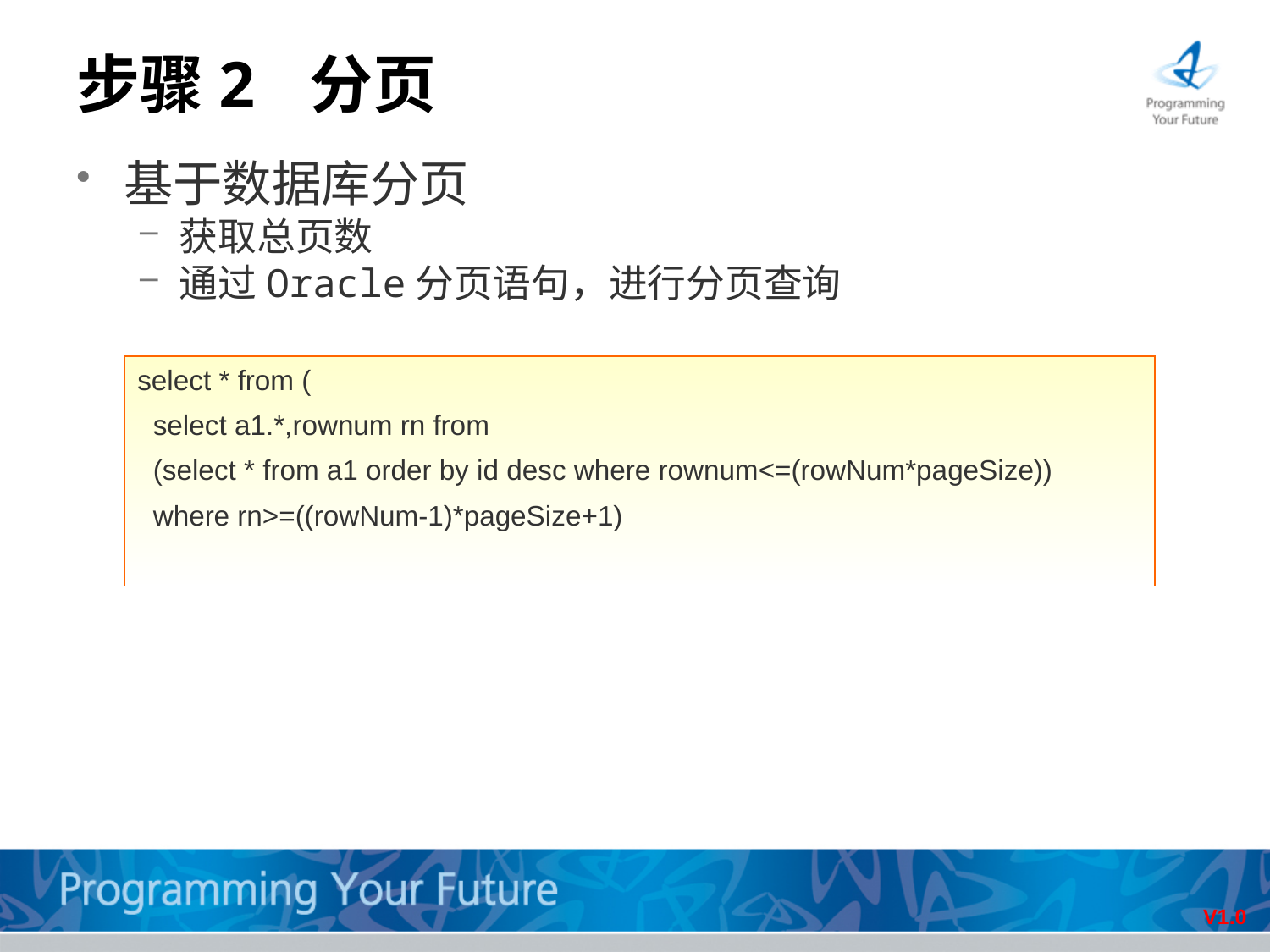

# 步骤2 分页
基于数据库分页
获取总页数
通过Oracle分页语句，进行分页查询

select * from (
  select a1.*,rownum rn from
  (select * from a1 order by id desc where rownum<=(rowNum*pageSize))
  where rn>=((rowNum-1)*pageSize+1)